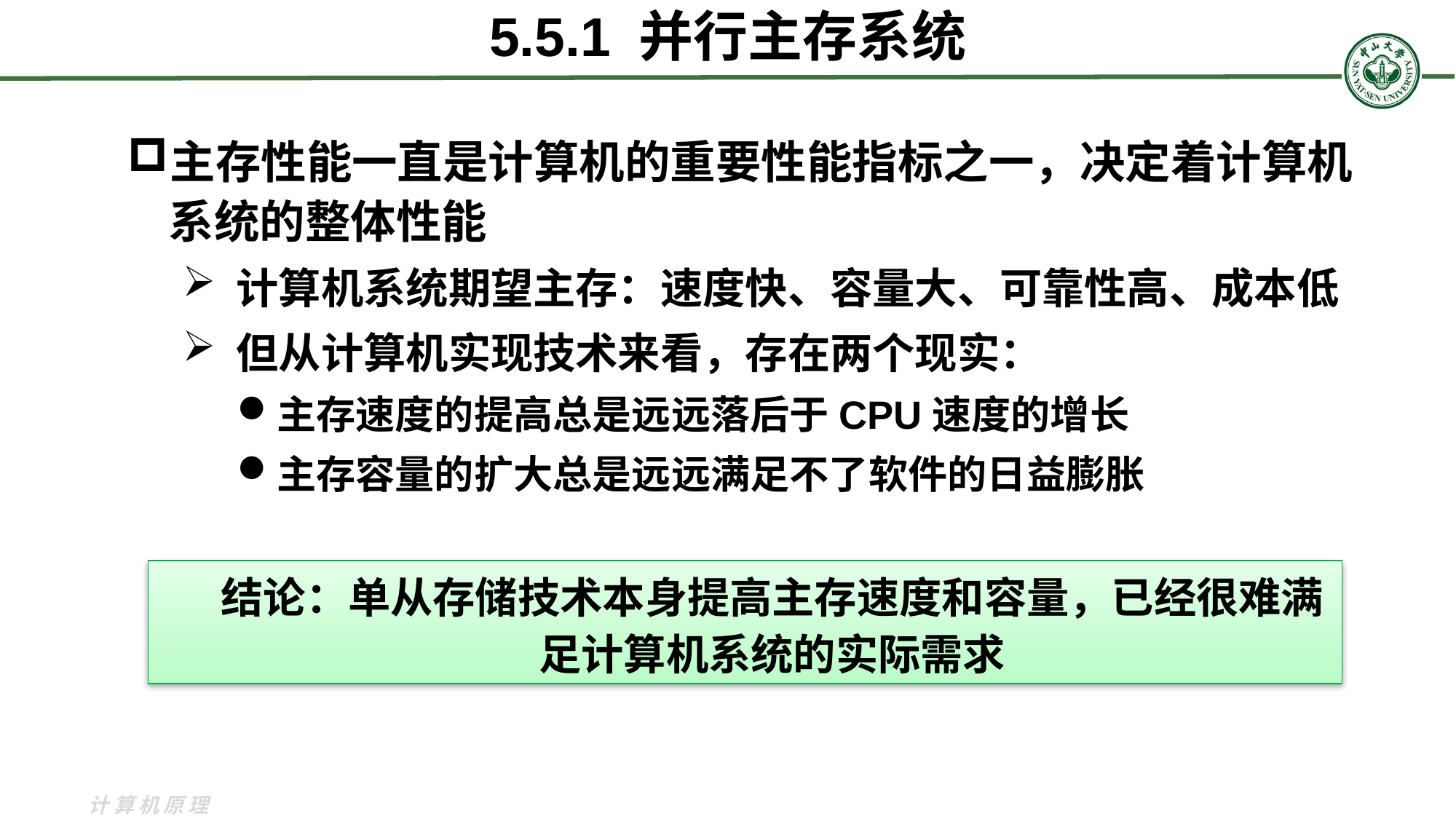

5.5.1 并行主存系统
主存性能一直是计算机的重要性能指标之一，决定着计算机系统的整体性能
 计算机系统期望主存：速度快、容量大、可靠性高、成本低
 但从计算机实现技术来看，存在两个现实：
主存速度的提高总是远远落后于CPU速度的增长
主存容量的扩大总是远远满足不了软件的日益膨胀
结论：单从存储技术本身提高主存速度和容量，已经很难满足计算机系统的实际需求